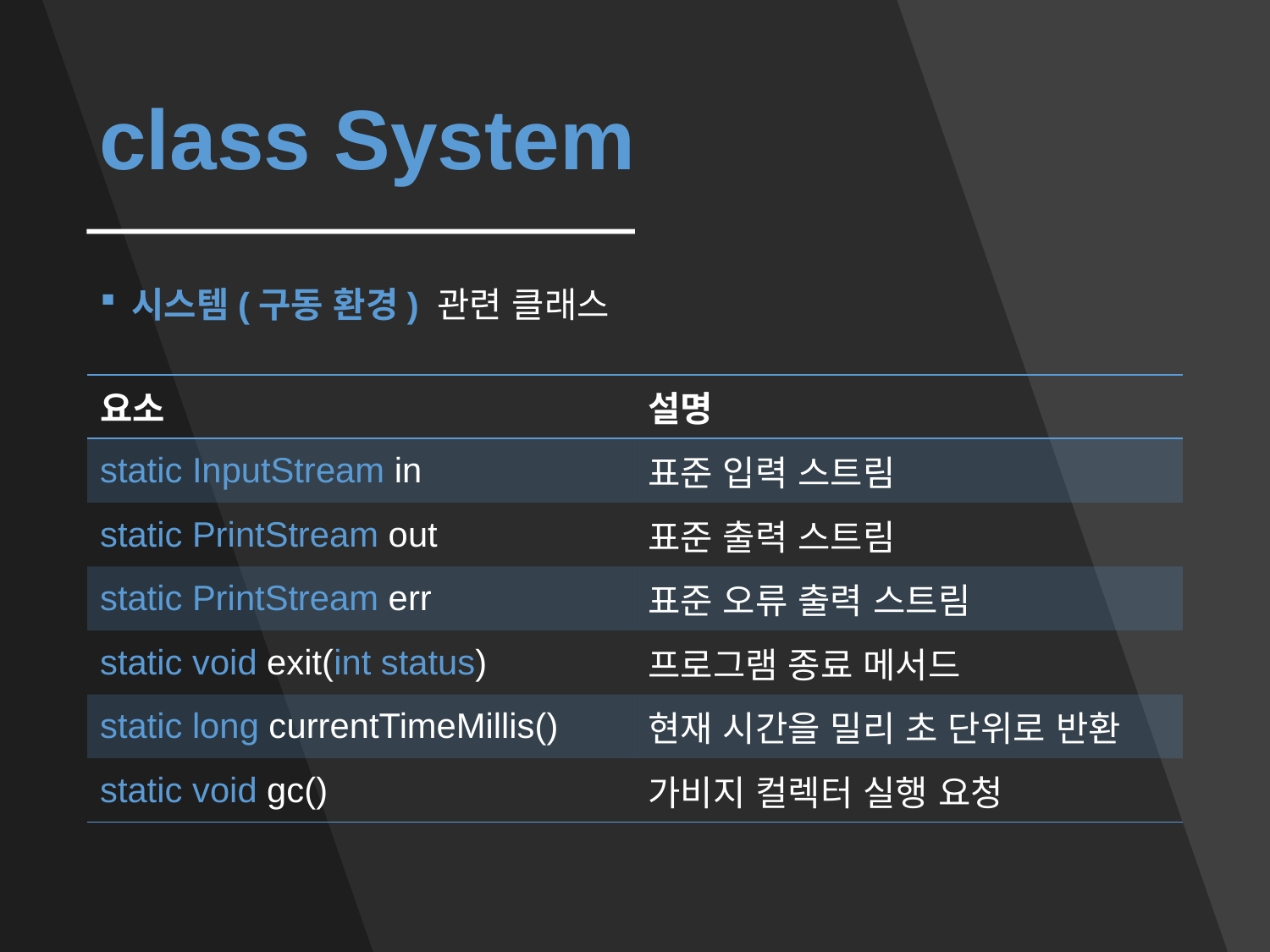

# class System

시스템(구동 환경) 관련 클래스
| 요소 | 설명 |
| --- | --- |
| static InputStream in | 표준 입력 스트림 |
| static PrintStream out | 표준 출력 스트림 |
| static PrintStream err | 표준 오류 출력 스트림 |
| static void exit(int status) | 프로그램 종료 메서드 |
| static long currentTimeMillis() | 현재 시간을 밀리 초 단위로 반환 |
| static void gc() | 가비지 컬렉터 실행 요청 |